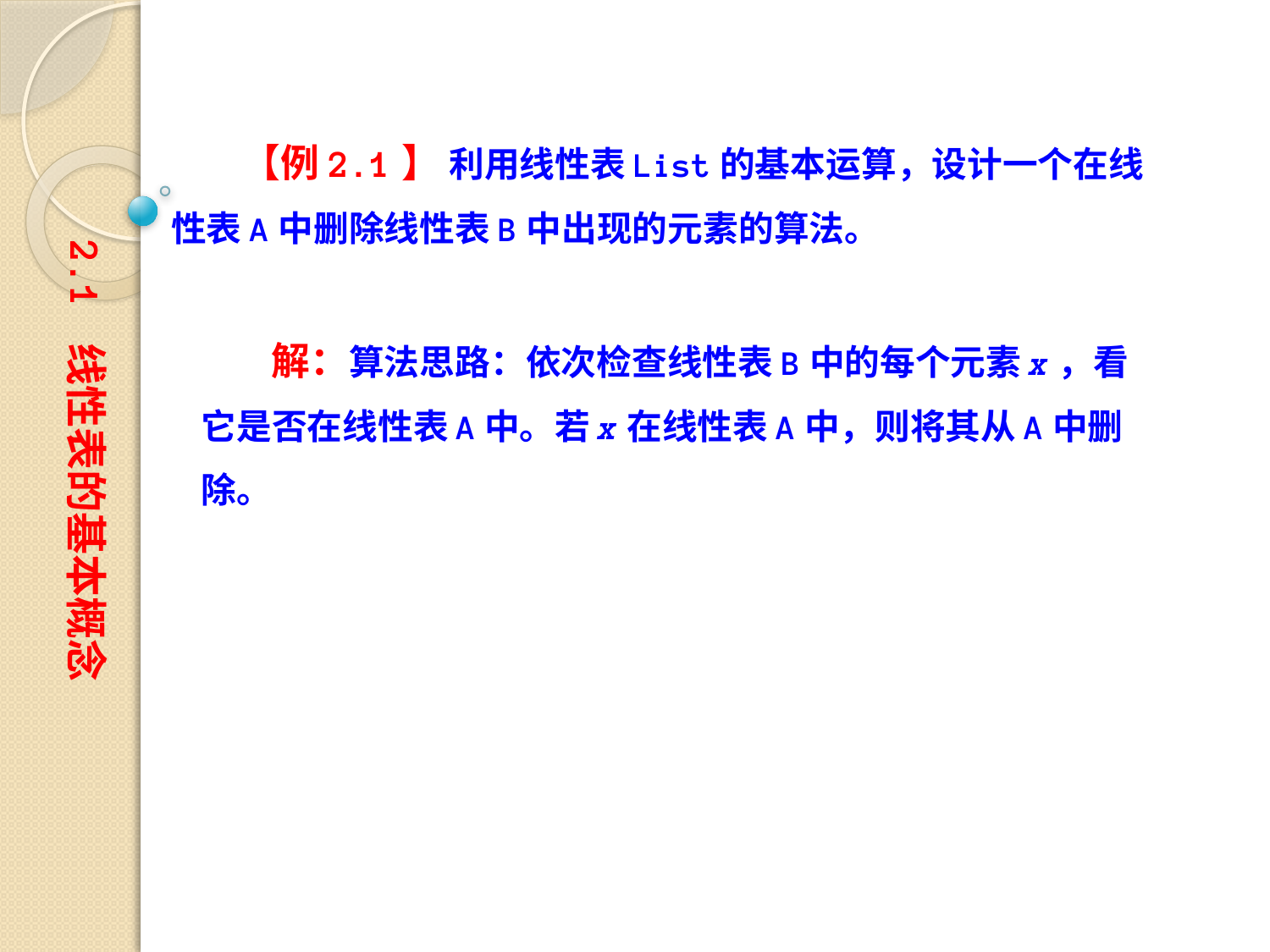

【例2.1】 利用线性表List的基本运算，设计一个在线性表A中删除线性表B中出现的元素的算法。
2.1 线性表的基本概念
　　解：算法思路：依次检查线性表B中的每个元素x，看它是否在线性表A中。若x在线性表A中，则将其从A中删除。